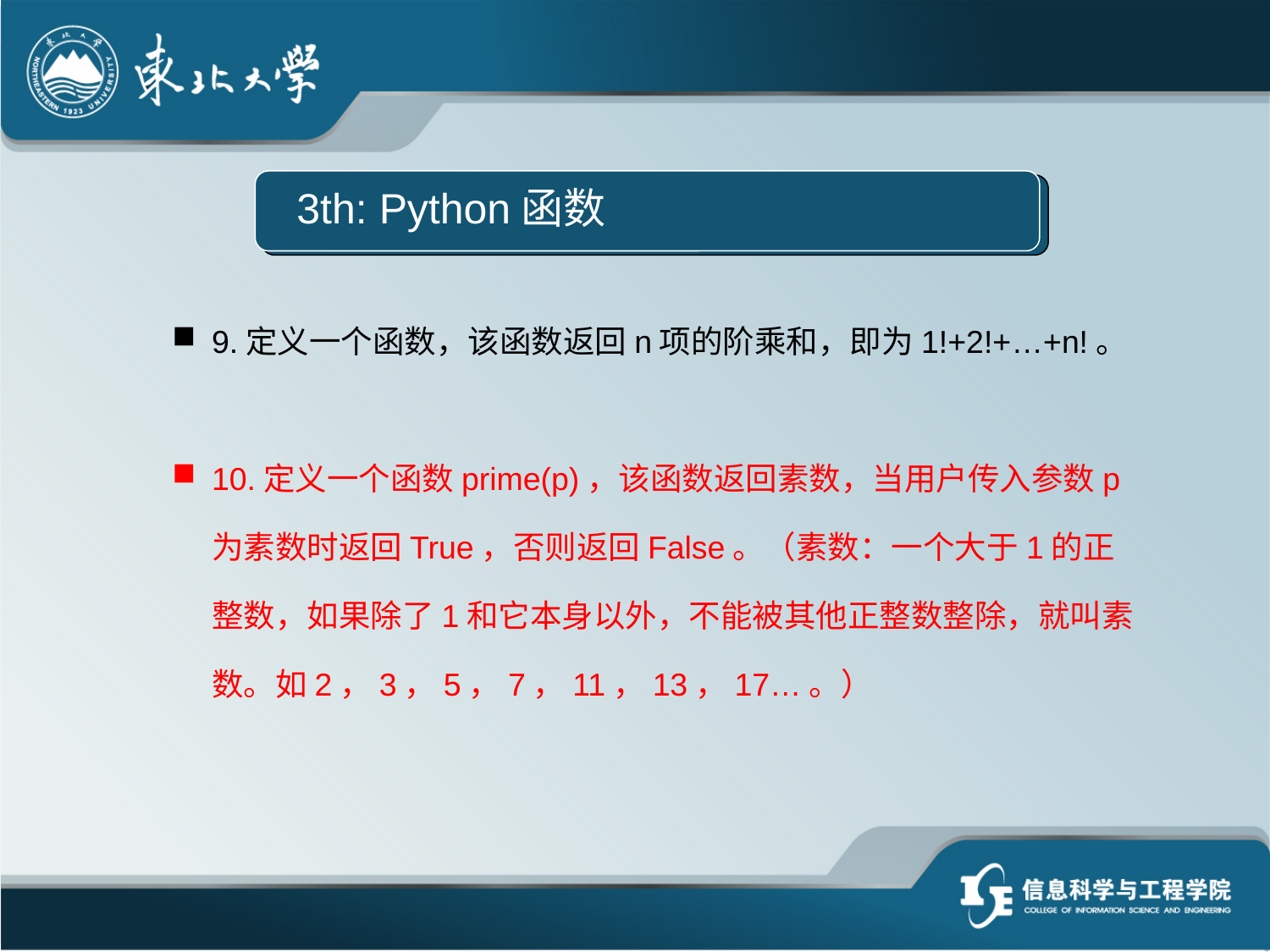

3th: Python函数
9.定义一个函数，该函数返回n项的阶乘和，即为1!+2!+…+n!。

10.定义一个函数prime(p)，该函数返回素数，当用户传入参数p为素数时返回True，否则返回False。（素数：一个大于1的正整数，如果除了1和它本身以外，不能被其他正整数整除，就叫素数。如2，3，5，7，11，13，17…。）